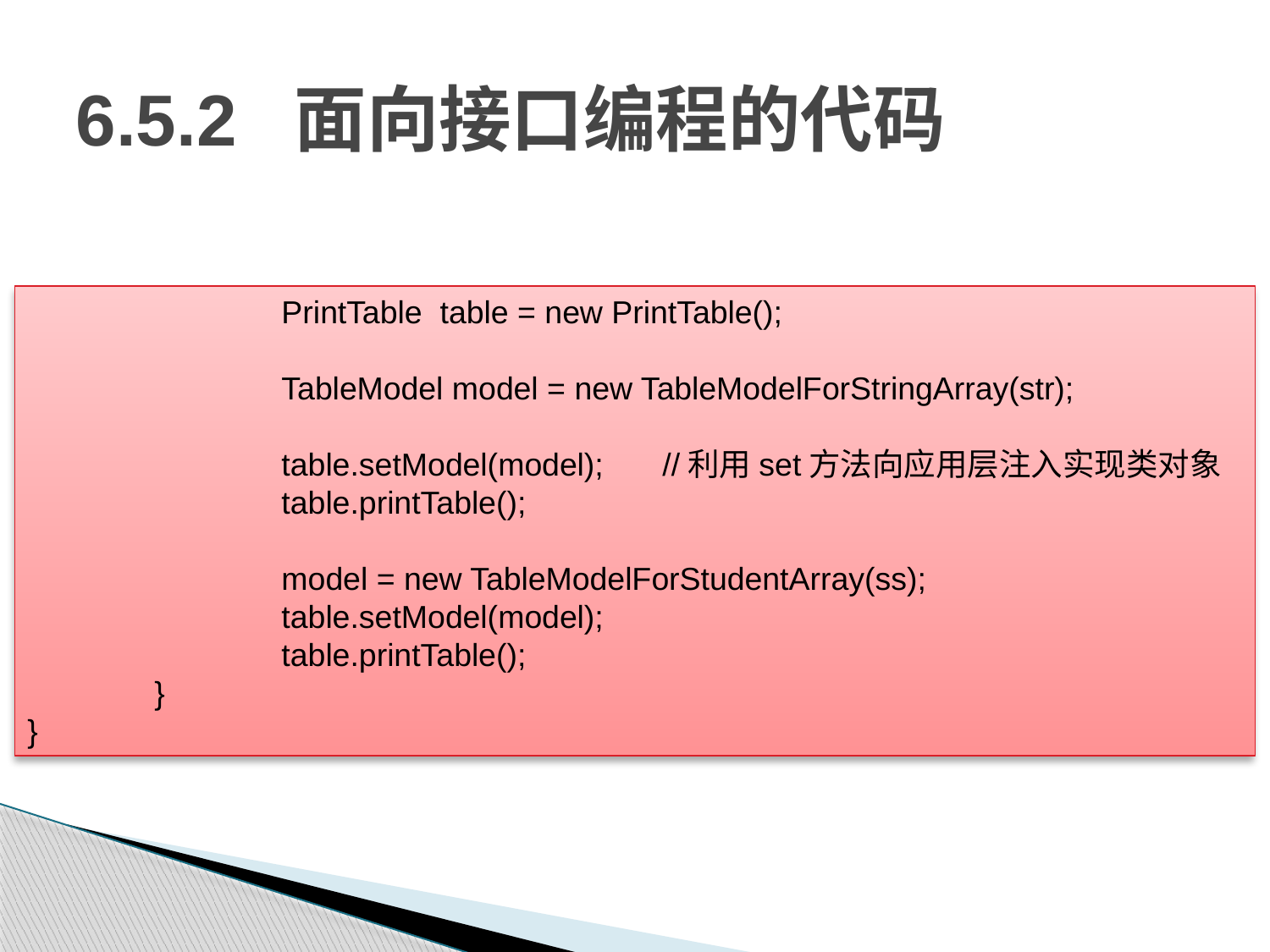

# 6.5.2  面向接口编程的代码
		PrintTable  table = new PrintTable();

		TableModel model = new TableModelForStringArray(str);
		table.setModel(model);	//利用set方法向应用层注入实现类对象
		table.printTable();

		model = new TableModelForStudentArray(ss);
		table.setModel(model);
		table.printTable();
	}
}